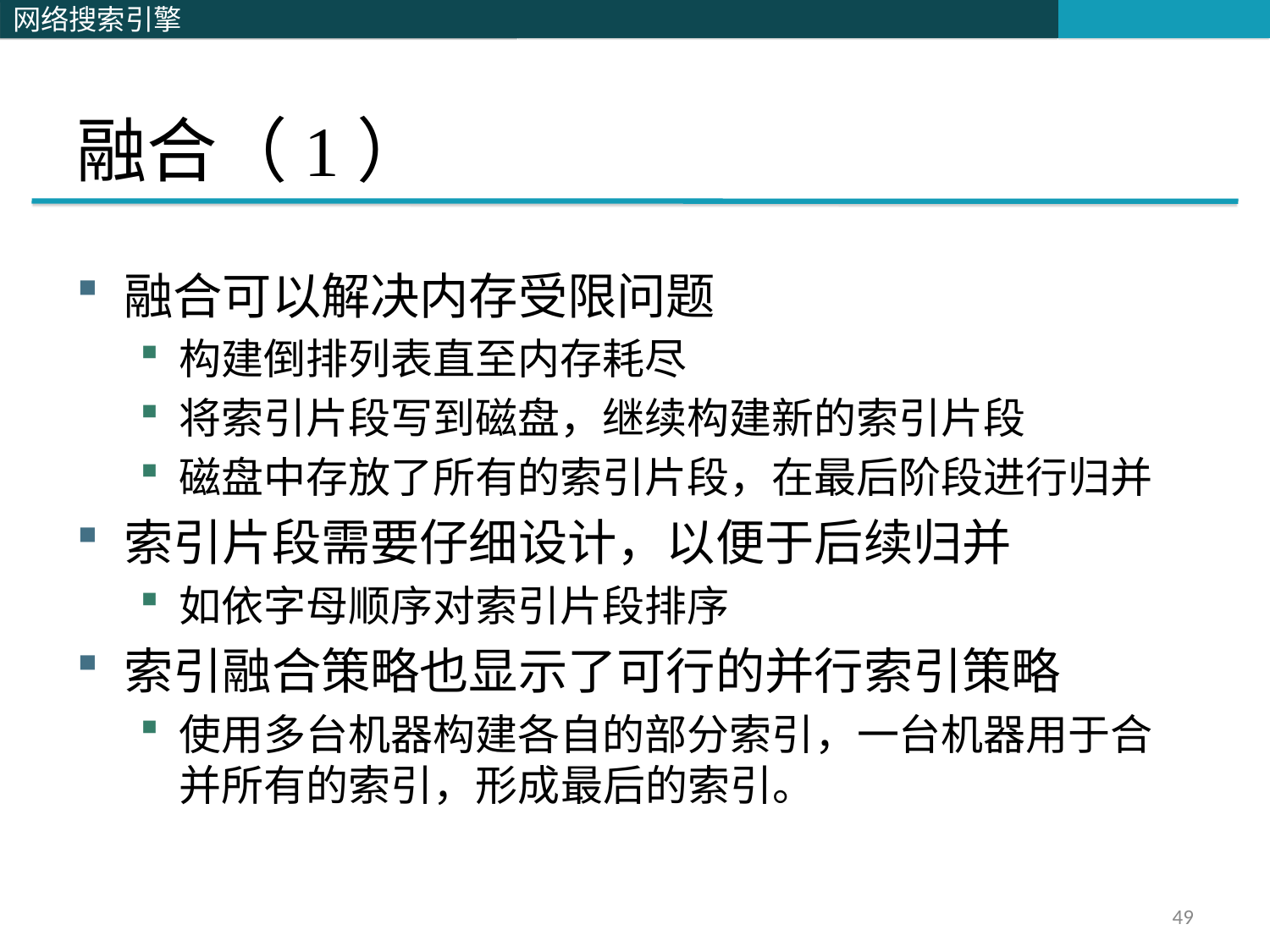

# 融合（1）
融合可以解决内存受限问题
构建倒排列表直至内存耗尽
将索引片段写到磁盘，继续构建新的索引片段
磁盘中存放了所有的索引片段，在最后阶段进行归并
索引片段需要仔细设计，以便于后续归并
如依字母顺序对索引片段排序
索引融合策略也显示了可行的并行索引策略
使用多台机器构建各自的部分索引，一台机器用于合并所有的索引，形成最后的索引。

49